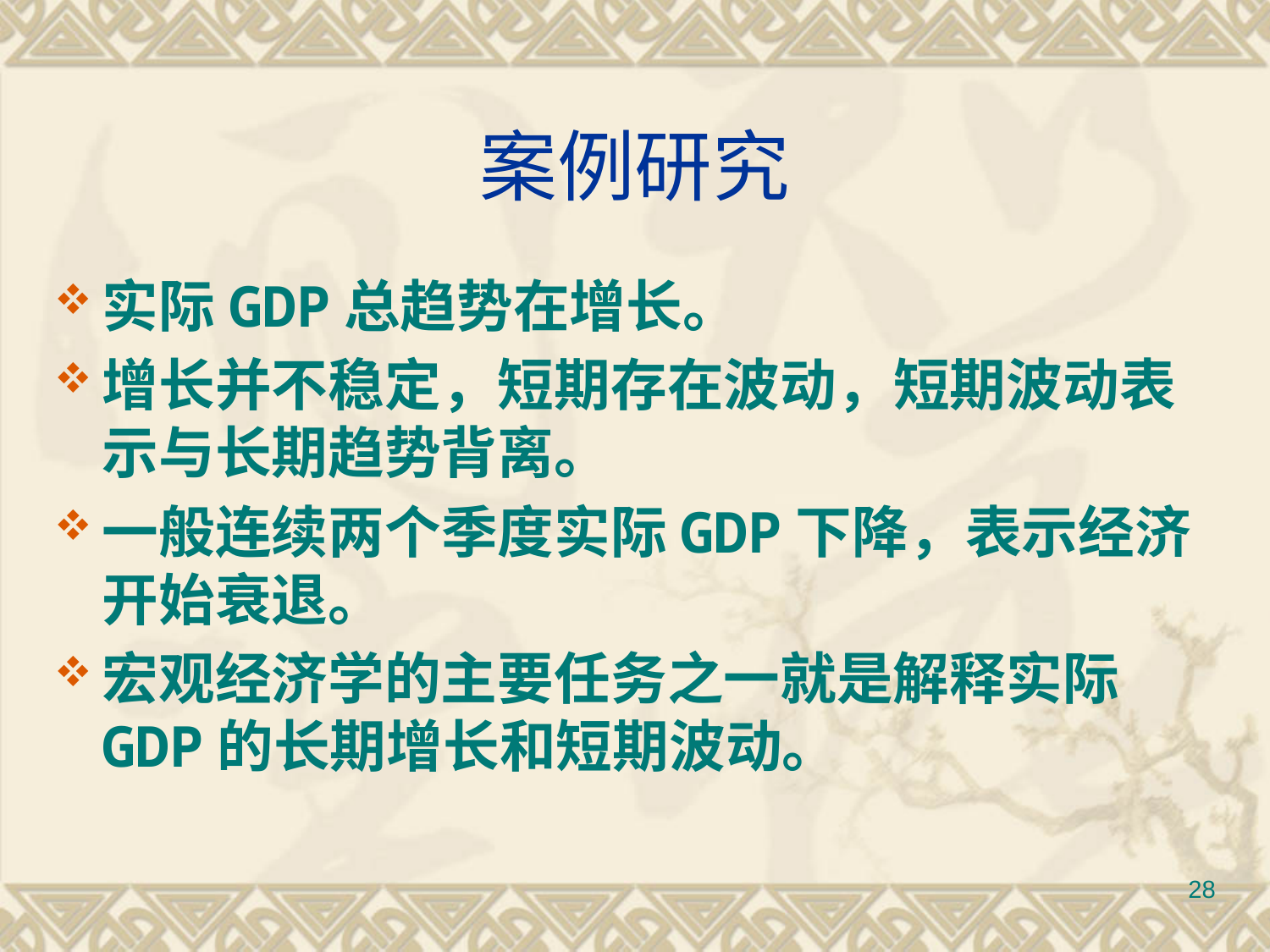

# 案例研究
实际GDP总趋势在增长。
增长并不稳定，短期存在波动，短期波动表示与长期趋势背离。
一般连续两个季度实际GDP下降，表示经济开始衰退。
宏观经济学的主要任务之一就是解释实际GDP的长期增长和短期波动。
28